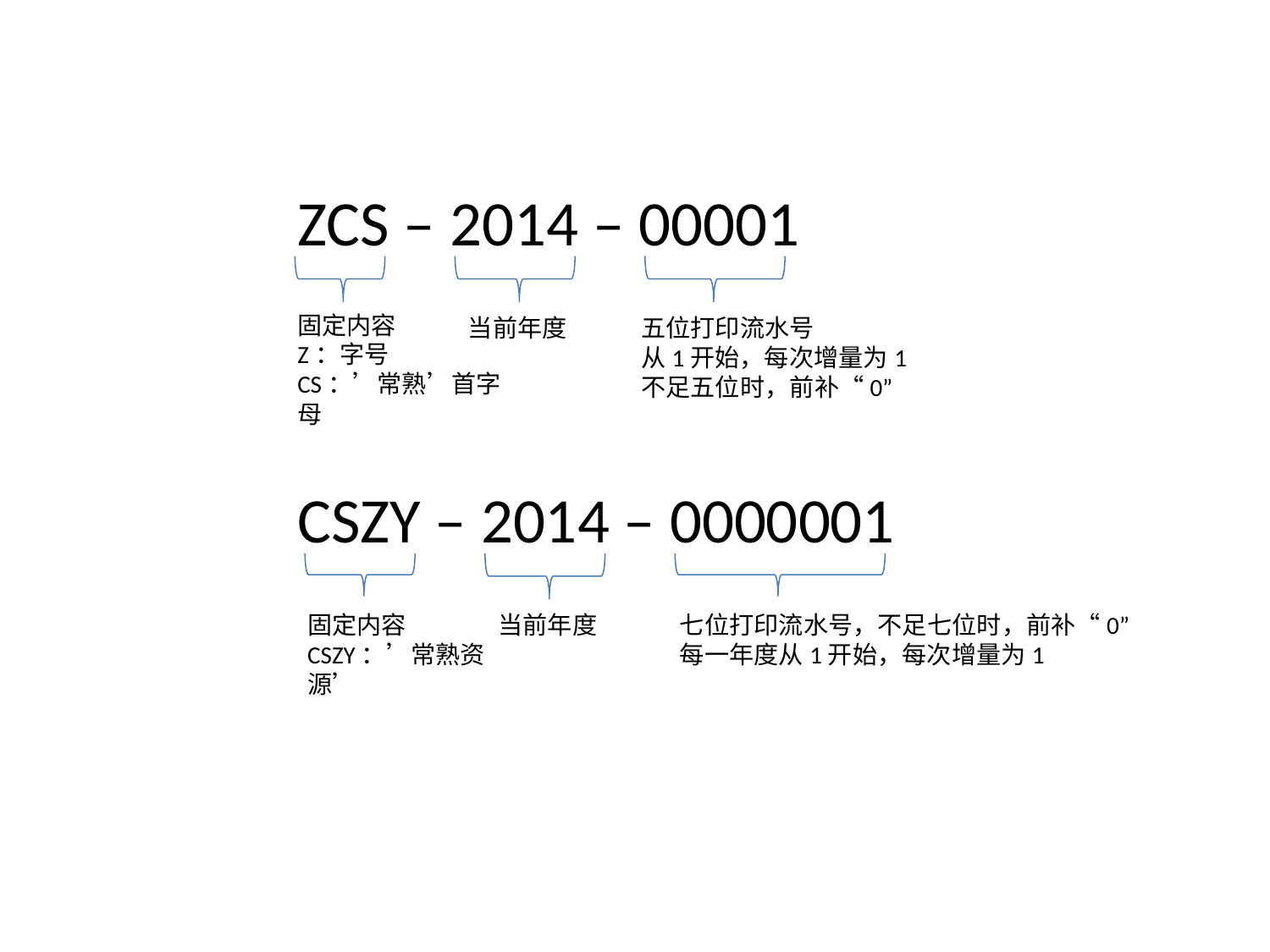

ZCS – 2014 – 00001

固定内容
Z：字号
CS：’常熟’首字母
当前年度
五位打印流水号
从1开始，每次增量为1
不足五位时，前补“0”

CSZY – 2014 – 0000001

固定内容
CSZY：’常熟资源’
当前年度
七位打印流水号，不足七位时，前补“0”
每一年度从1开始，每次增量为1